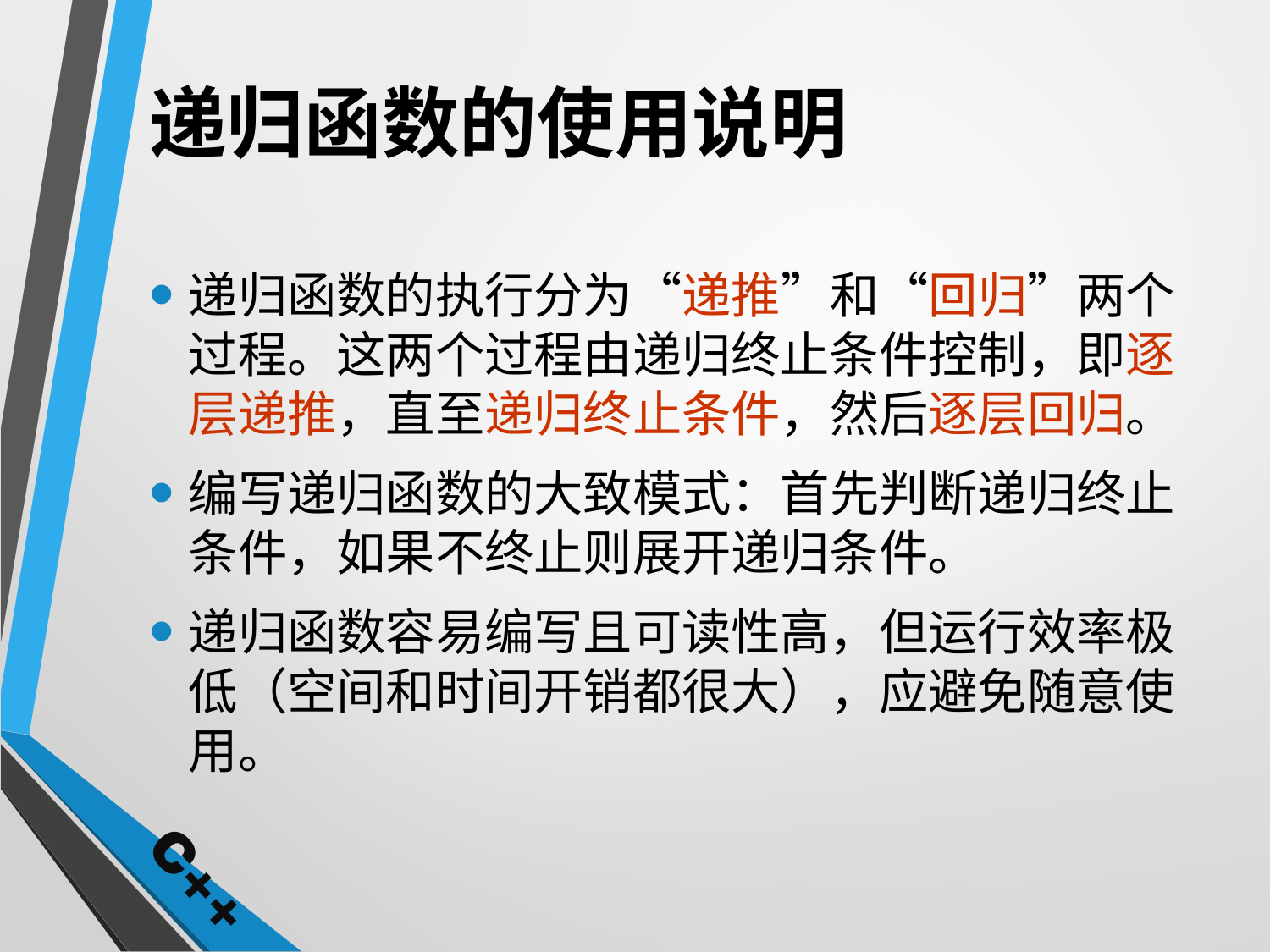

# 递归函数的使用说明
递归函数的执行分为“递推”和“回归”两个过程。这两个过程由递归终止条件控制，即逐层递推，直至递归终止条件，然后逐层回归。
编写递归函数的大致模式：首先判断递归终止条件，如果不终止则展开递归条件。
递归函数容易编写且可读性高，但运行效率极低（空间和时间开销都很大），应避免随意使用。